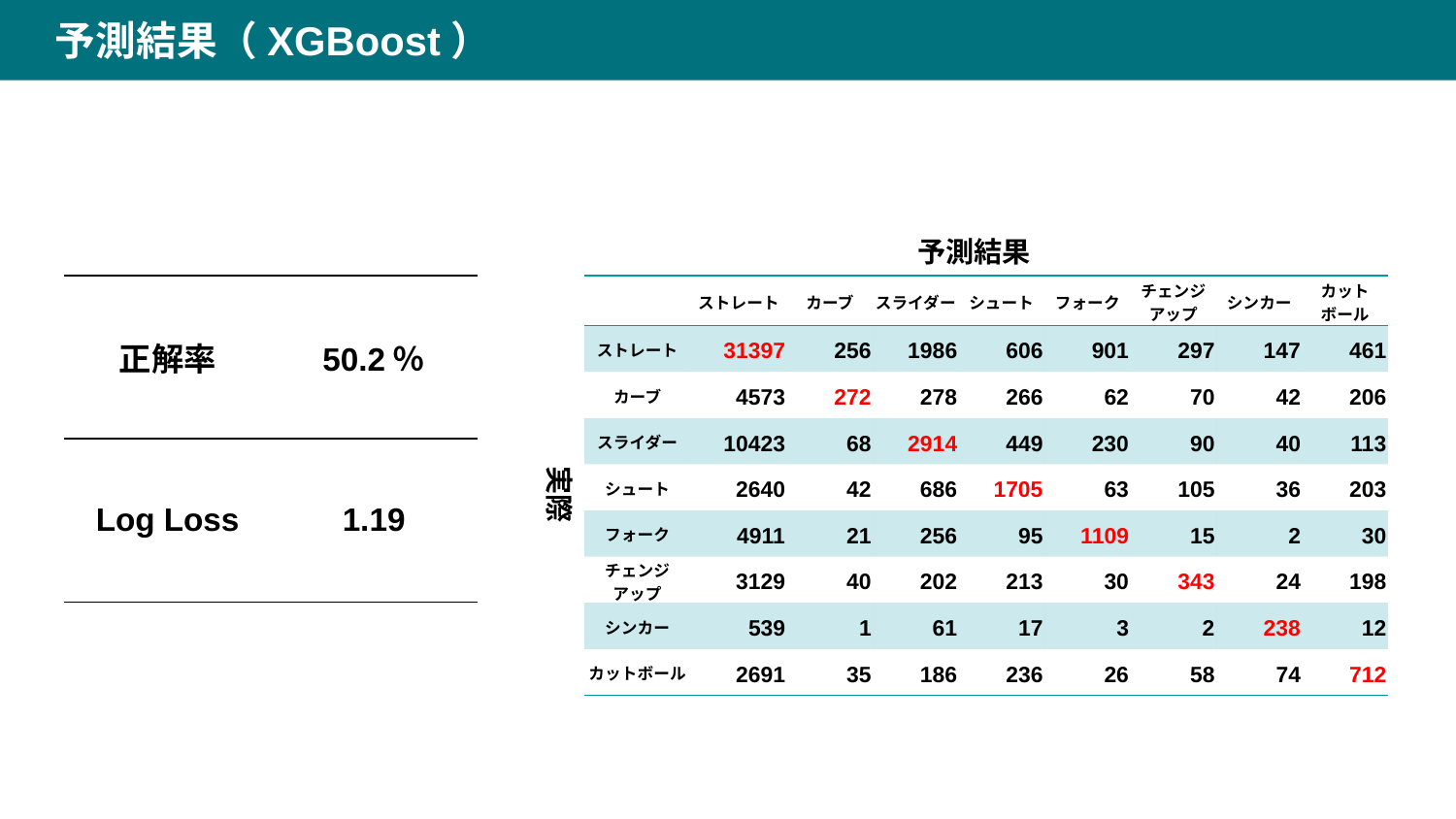

予測結果（XGBoost）
予測結果
| 正解率 | 50.2％ |
| --- | --- |
| Log Loss | 1.19 |
|  | ストレート | カーブ | スライダー | シュート | フォーク | チェンジ アップ | シンカー | カット ボール |
| --- | --- | --- | --- | --- | --- | --- | --- | --- |
| ストレート | 31397 | 256 | 1986 | 606 | 901 | 297 | 147 | 461 |
| カーブ | 4573 | 272 | 278 | 266 | 62 | 70 | 42 | 206 |
| スライダー | 10423 | 68 | 2914 | 449 | 230 | 90 | 40 | 113 |
| シュート | 2640 | 42 | 686 | 1705 | 63 | 105 | 36 | 203 |
| フォーク | 4911 | 21 | 256 | 95 | 1109 | 15 | 2 | 30 |
| チェンジ アップ | 3129 | 40 | 202 | 213 | 30 | 343 | 24 | 198 |
| シンカー | 539 | 1 | 61 | 17 | 3 | 2 | 238 | 12 |
| カットボール | 2691 | 35 | 186 | 236 | 26 | 58 | 74 | 712 |
実際